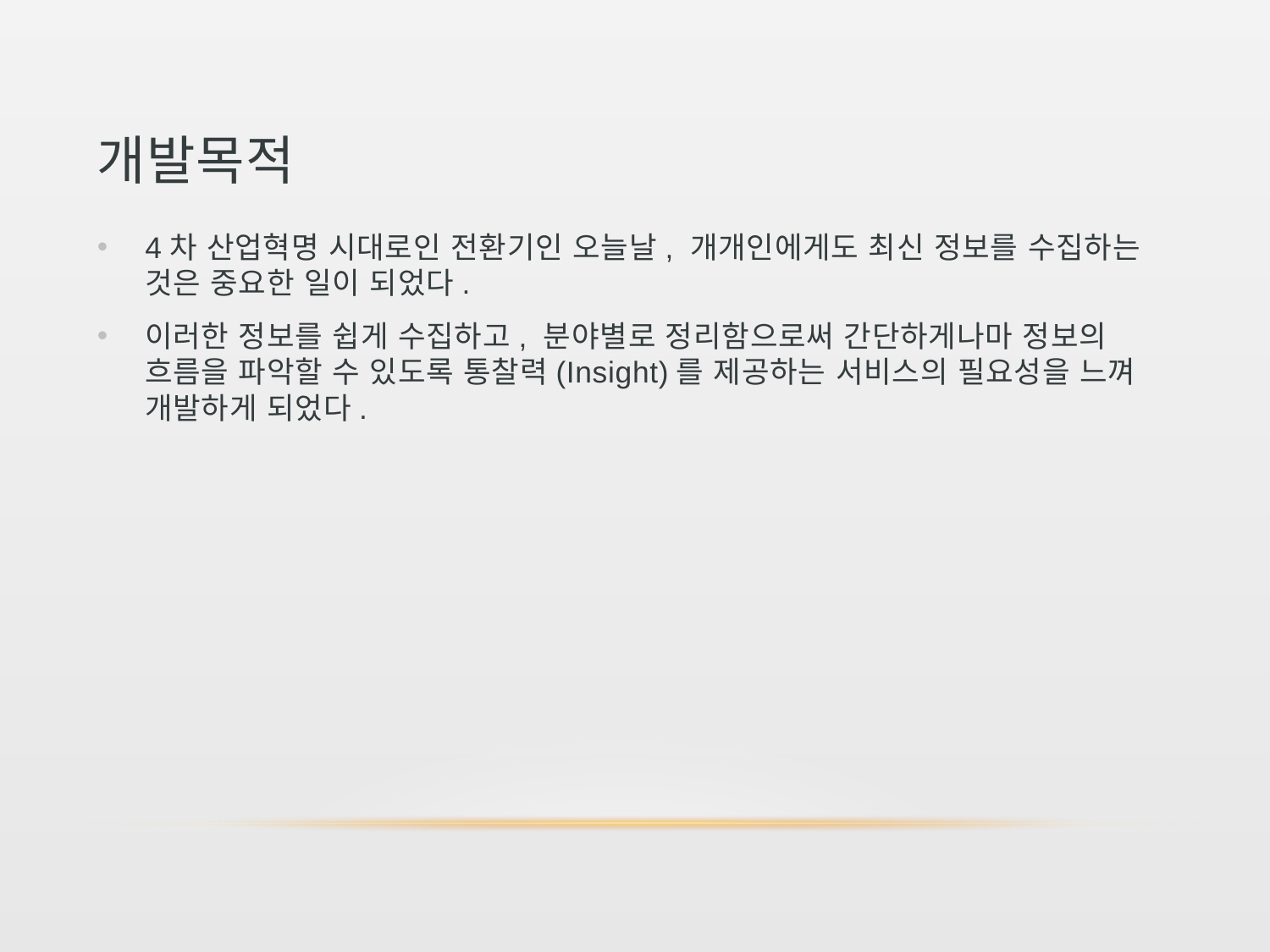

# 개발목적
4차 산업혁명 시대로인 전환기인 오늘날, 개개인에게도 최신 정보를 수집하는 것은 중요한 일이 되었다.
이러한 정보를 쉽게 수집하고, 분야별로 정리함으로써 간단하게나마 정보의 흐름을 파악할 수 있도록 통찰력(Insight)를 제공하는 서비스의 필요성을 느껴 개발하게 되었다.